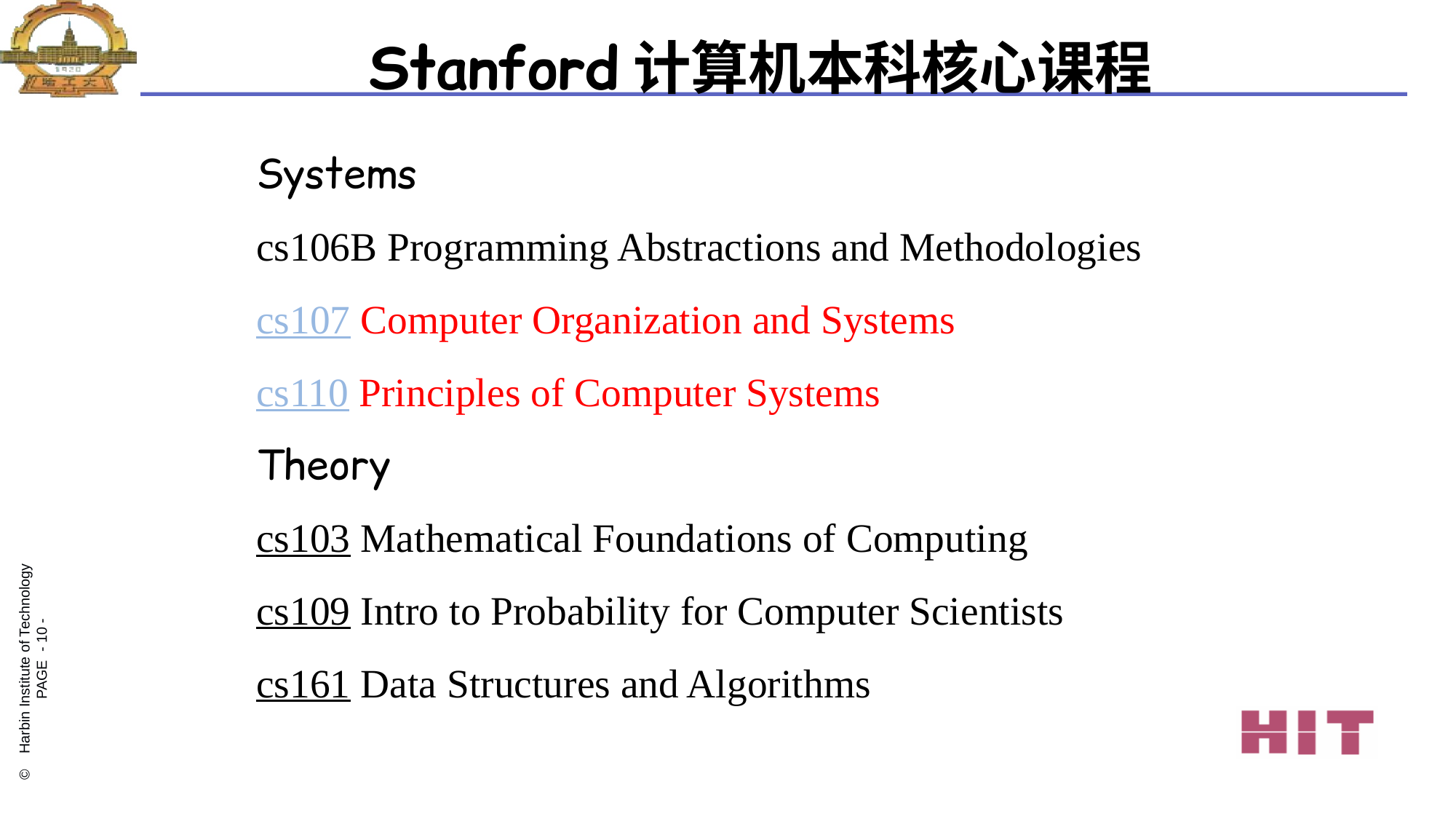

Stanford计算机本科核心课程
Systems
cs106B Programming Abstractions and Methodologies
cs107 Computer Organization and Systems
cs110 Principles of Computer Systems
Theory
cs103 Mathematical Foundations of Computing
cs109 Intro to Probability for Computer Scientists
cs161 Data Structures and Algorithms